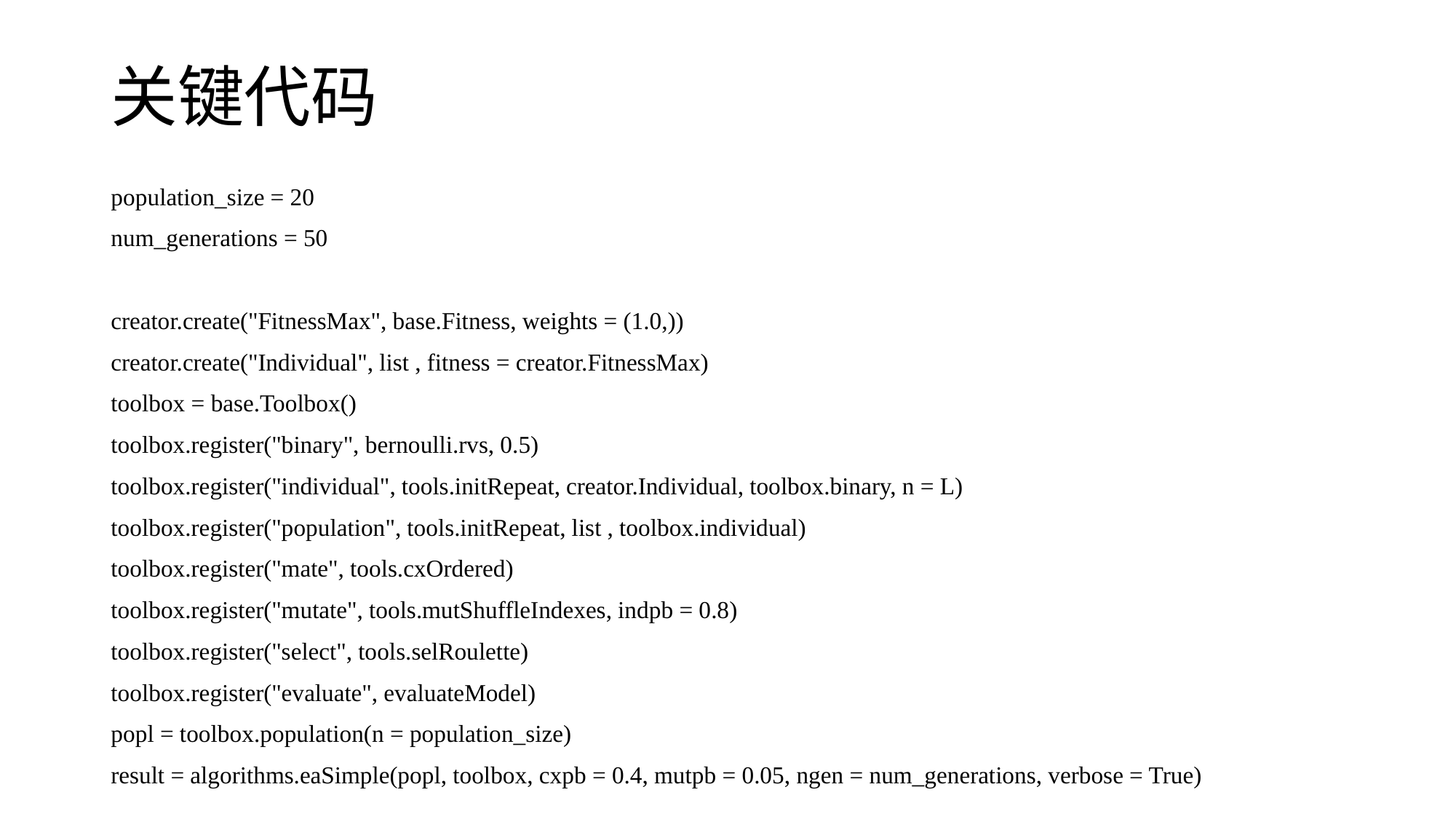

# 关键代码
population_size = 20
num_generations = 50

creator.create("FitnessMax", base.Fitness, weights = (1.0,))
creator.create("Individual", list , fitness = creator.FitnessMax)
toolbox = base.Toolbox()
toolbox.register("binary", bernoulli.rvs, 0.5)
toolbox.register("individual", tools.initRepeat, creator.Individual, toolbox.binary, n = L)
toolbox.register("population", tools.initRepeat, list , toolbox.individual)
toolbox.register("mate", tools.cxOrdered)
toolbox.register("mutate", tools.mutShuffleIndexes, indpb = 0.8)
toolbox.register("select", tools.selRoulette)
toolbox.register("evaluate", evaluateModel)
popl = toolbox.population(n = population_size)
result = algorithms.eaSimple(popl, toolbox, cxpb = 0.4, mutpb = 0.05, ngen = num_generations, verbose = True)